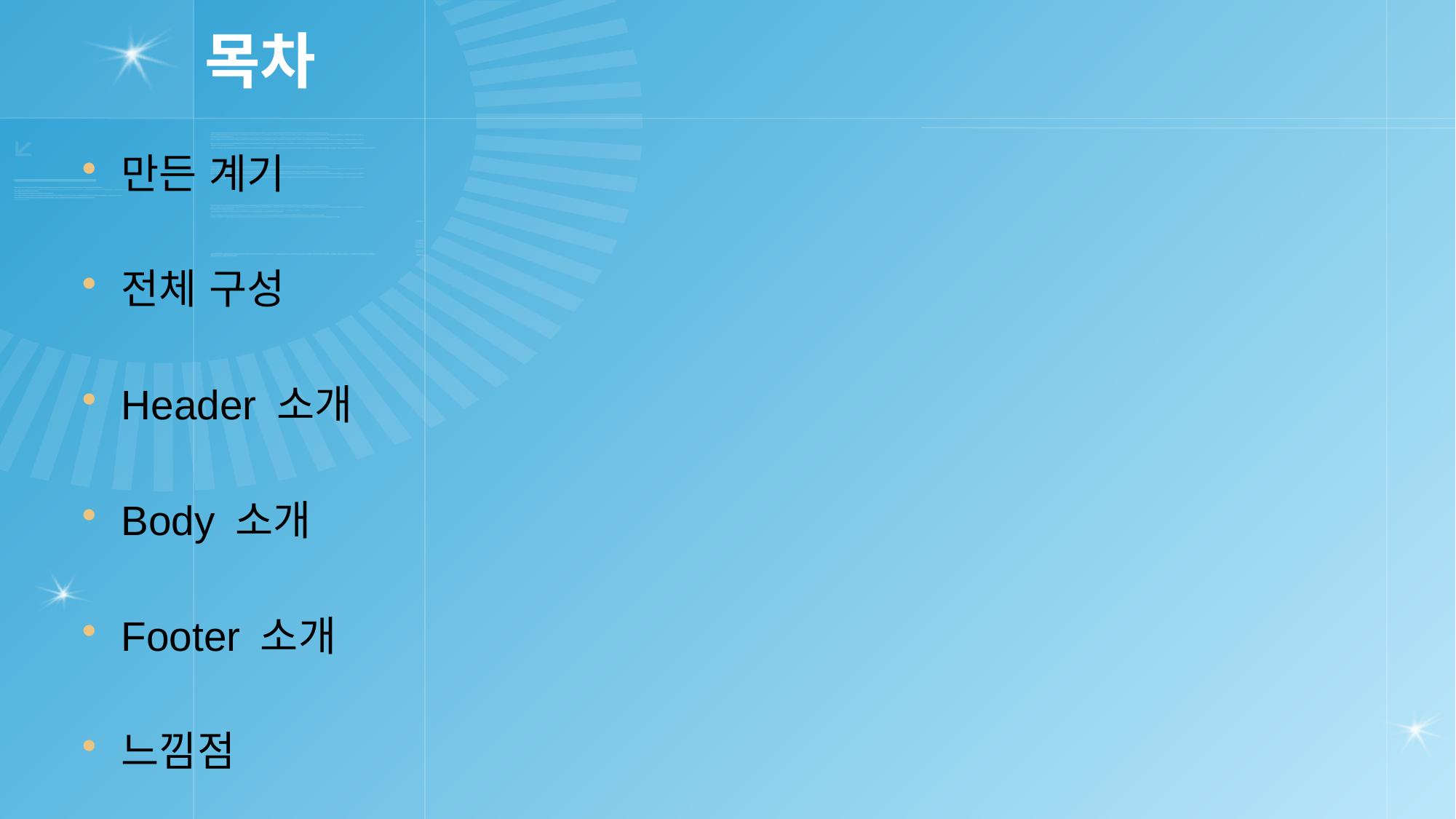

# 목차
만든 계기

전체 구성

Header 소개

Body 소개

Footer 소개

느낌점